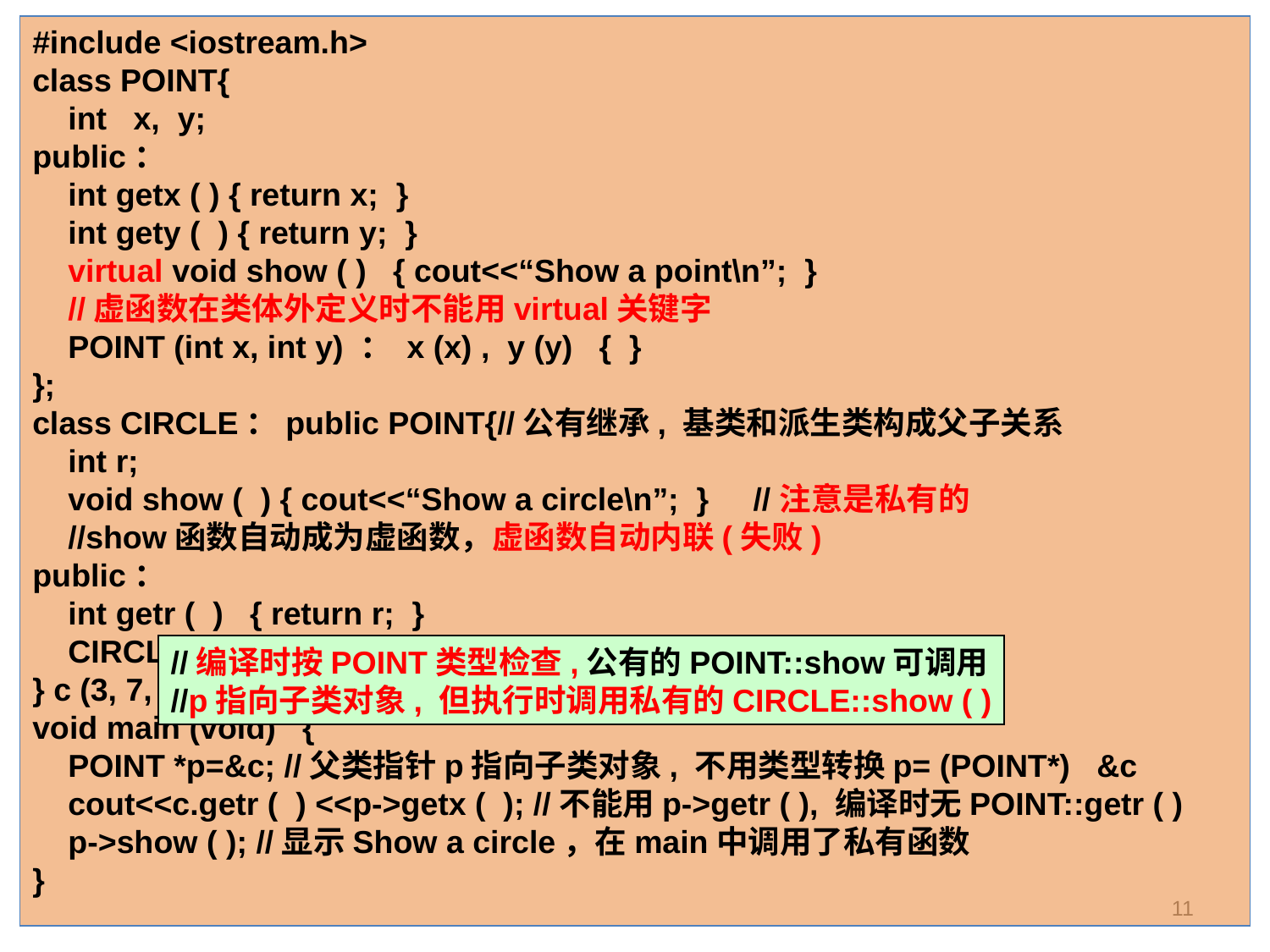

#include <iostream.h>
class POINT{
    int   x,  y;
public：
    int getx ( ) { return x;  }
    int gety (  ) { return y;  }
    virtual void show ( )   { cout<<“Show a point\n”;  }
    //虚函数在类体外定义时不能用virtual关键字
    POINT (int x, int y) ： x (x) ,  y (y)   {  }
};
class CIRCLE：public POINT{//公有继承, 基类和派生类构成父子关系
    int r;
    void show (  ) { cout<<“Show a circle\n”;  }     //注意是私有的
    //show函数自动成为虚函数，虚函数自动内联(失败)
public：
    int getr (  )   { return r;  }
    CIRCLE (int x,  int y,  int r) ：POINT (x,  y)   { CIRCLE::r=r;  }
} c (3, 7, 8);
void main (void)   {
    POINT *p=&c; //父类指针p指向子类对象, 不用类型转换p= (POINT*)   &c
    cout<<c.getr (  ) <<p->getx (  ); //不能用p->getr ( ), 编译时无POINT::getr ( )
    p->show ( ); //显示Show a circle，在main中调用了私有函数
}
//编译时按POINT类型检查,公有的POINT::show可调用
//p指向子类对象, 但执行时调用私有的CIRCLE::show ( )
11